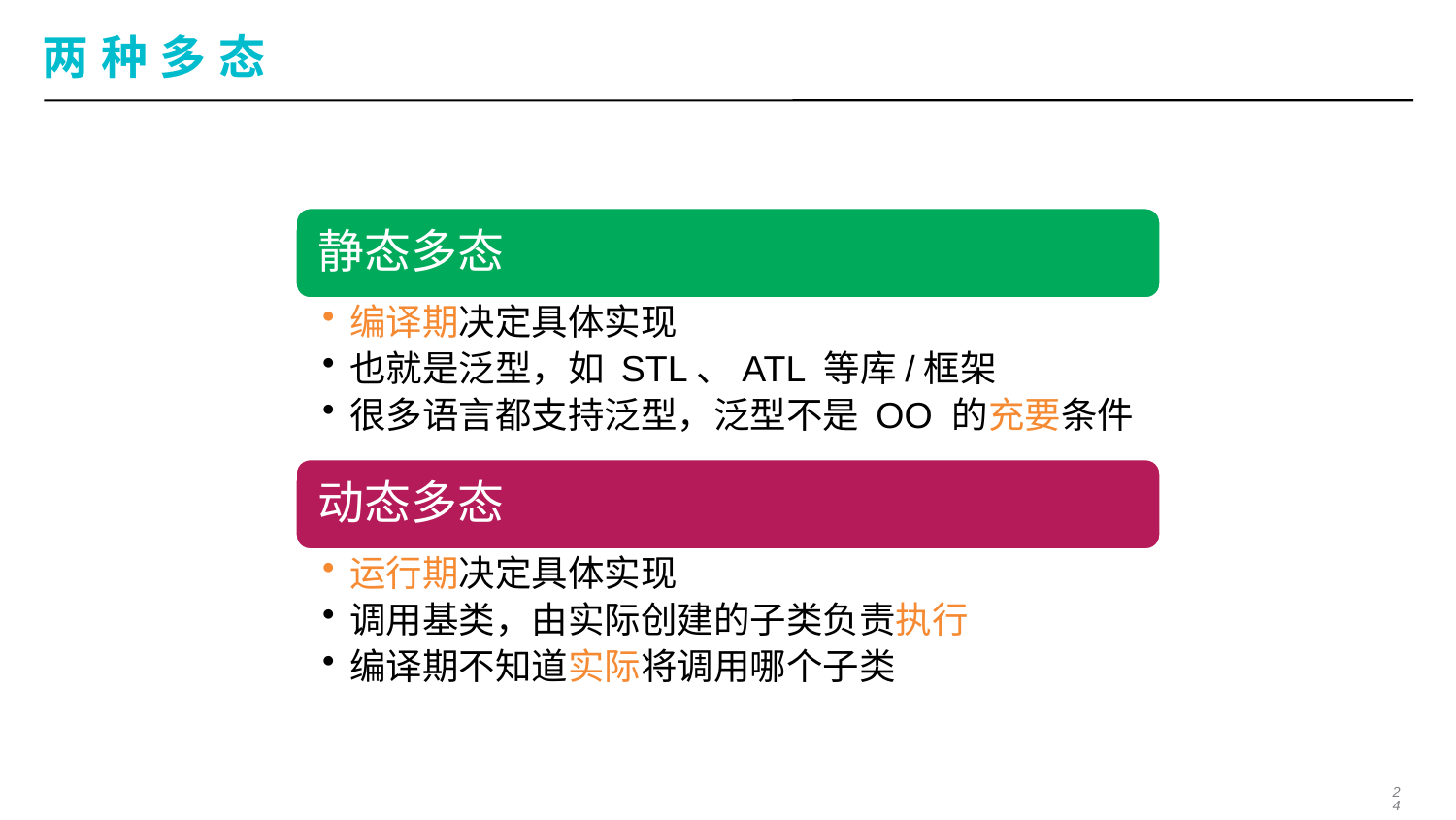

# 两种多态
静态多态
编译期决定具体实现
也就是泛型，如 STL、ATL 等库/框架
很多语言都支持泛型，泛型不是 OO 的充要条件
动态多态
运行期决定具体实现
调用基类，由实际创建的子类负责执行
编译期不知道实际将调用哪个子类
24